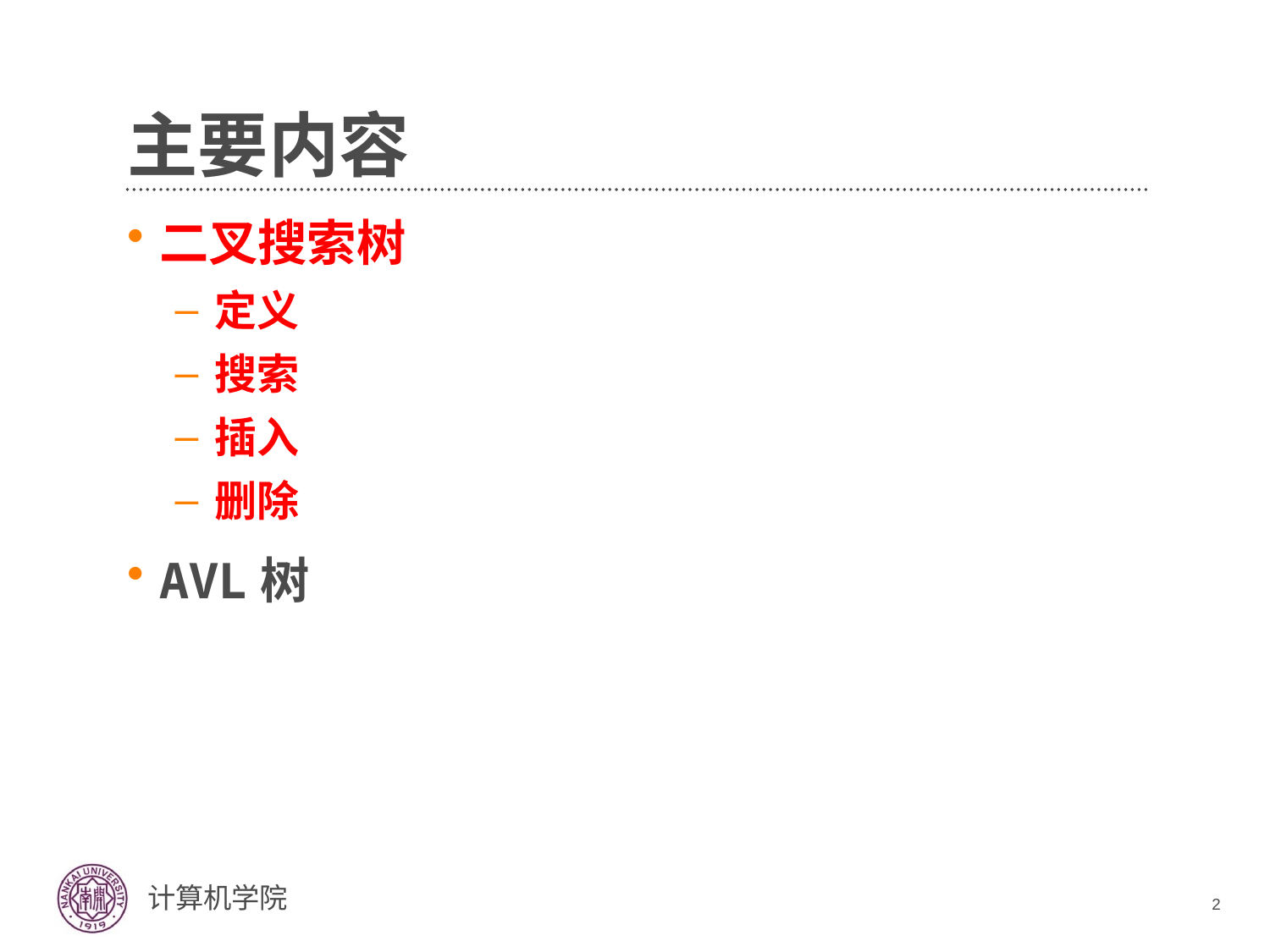

# 主要内容
二叉搜索树
定义
搜索
插入
删除
AVL树
2